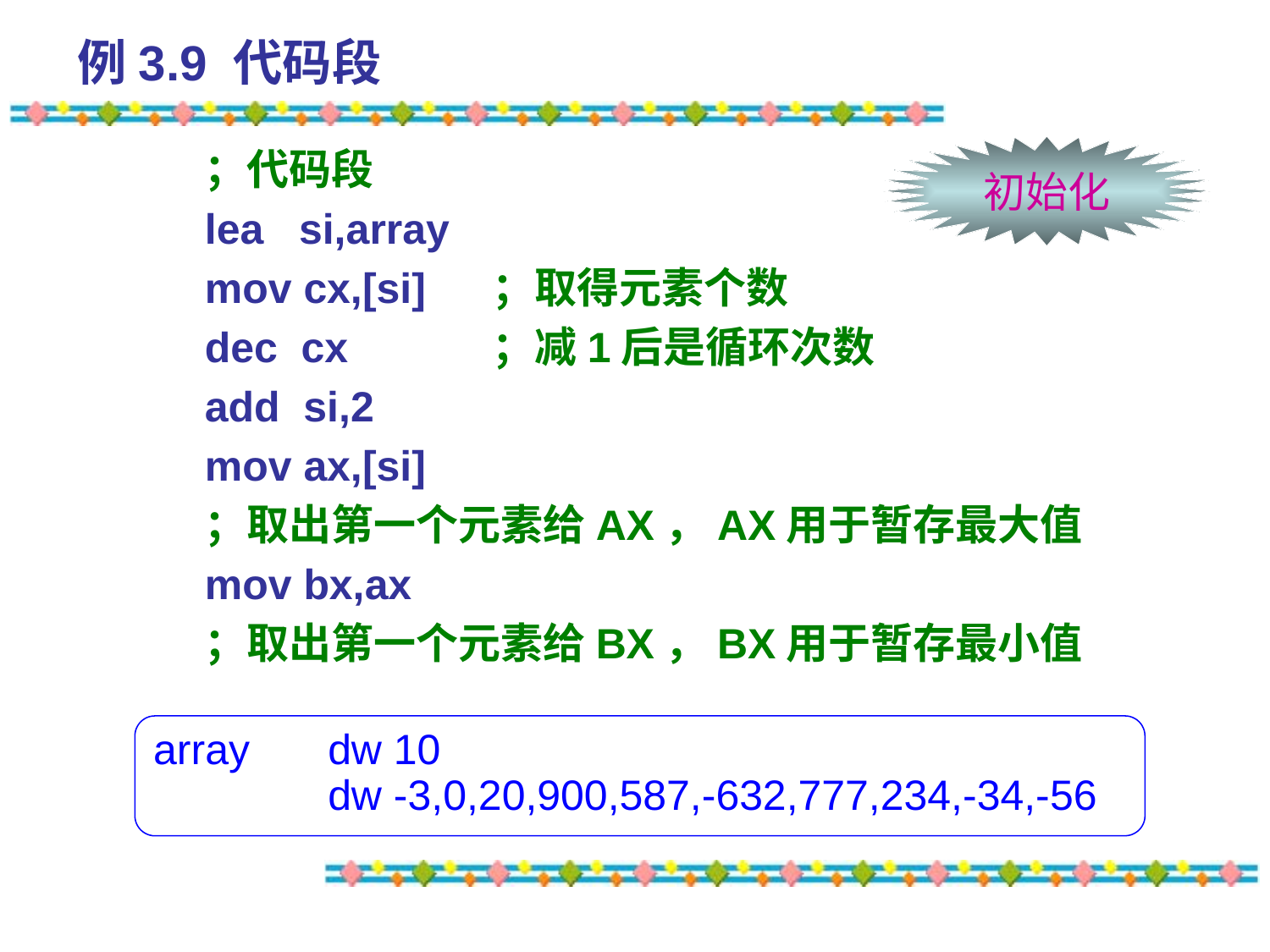

# 例3.9 代码段
	；代码段
	lea   si,array
	mov cx,[si]	  ；取得元素个数
	dec  cx	  ；减1后是循环次数
	add  si,2
	mov ax,[si]
	；取出第一个元素给AX，AX用于暂存最大值
	mov bx,ax
	；取出第一个元素给BX，BX用于暂存最小值
初始化
array	dw 10
	dw -3,0,20,900,587,-632,777,234,-34,-56